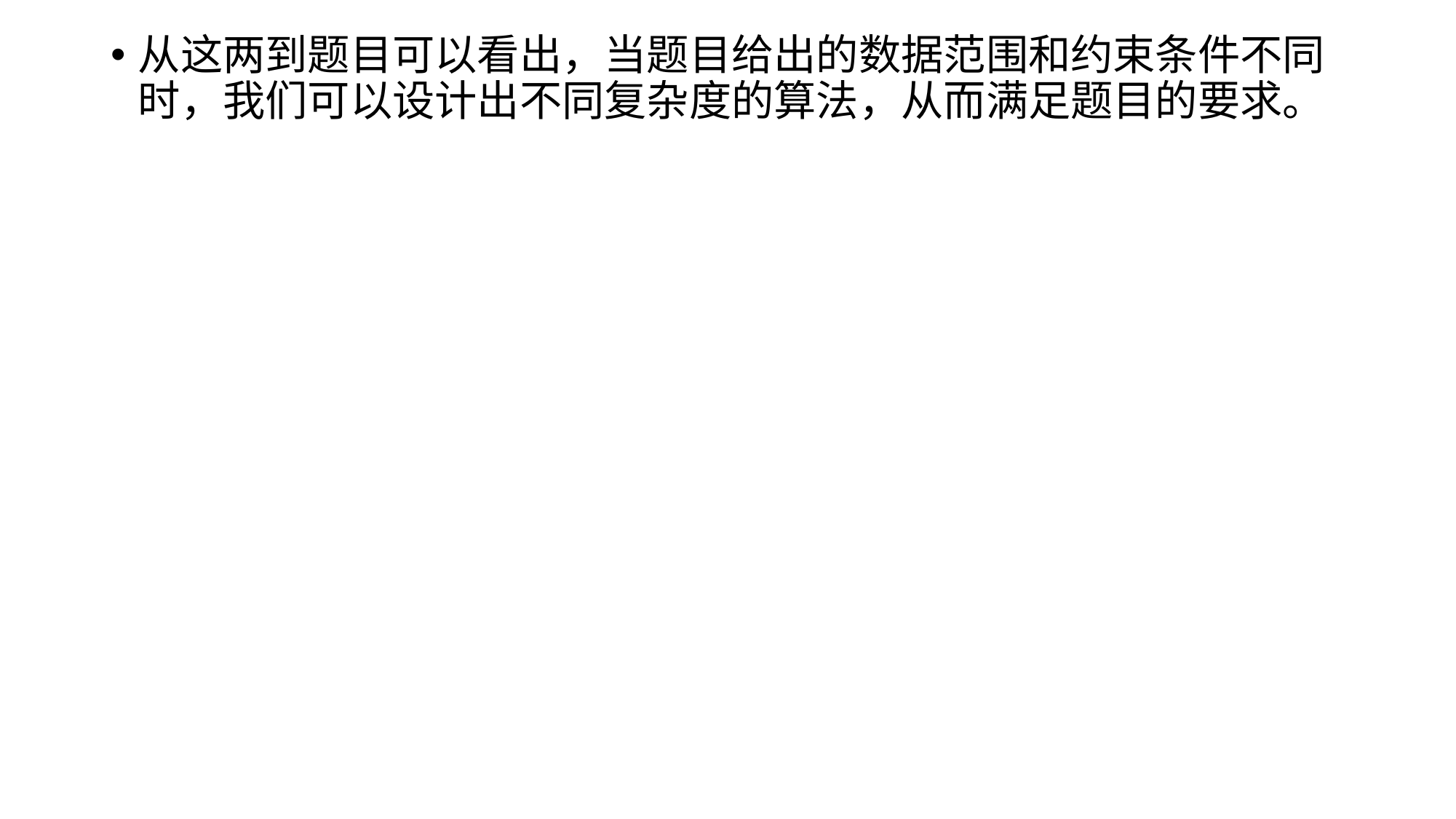

从这两到题目可以看出，当题目给出的数据范围和约束条件不同时，我们可以设计出不同复杂度的算法，从而满足题目的要求。